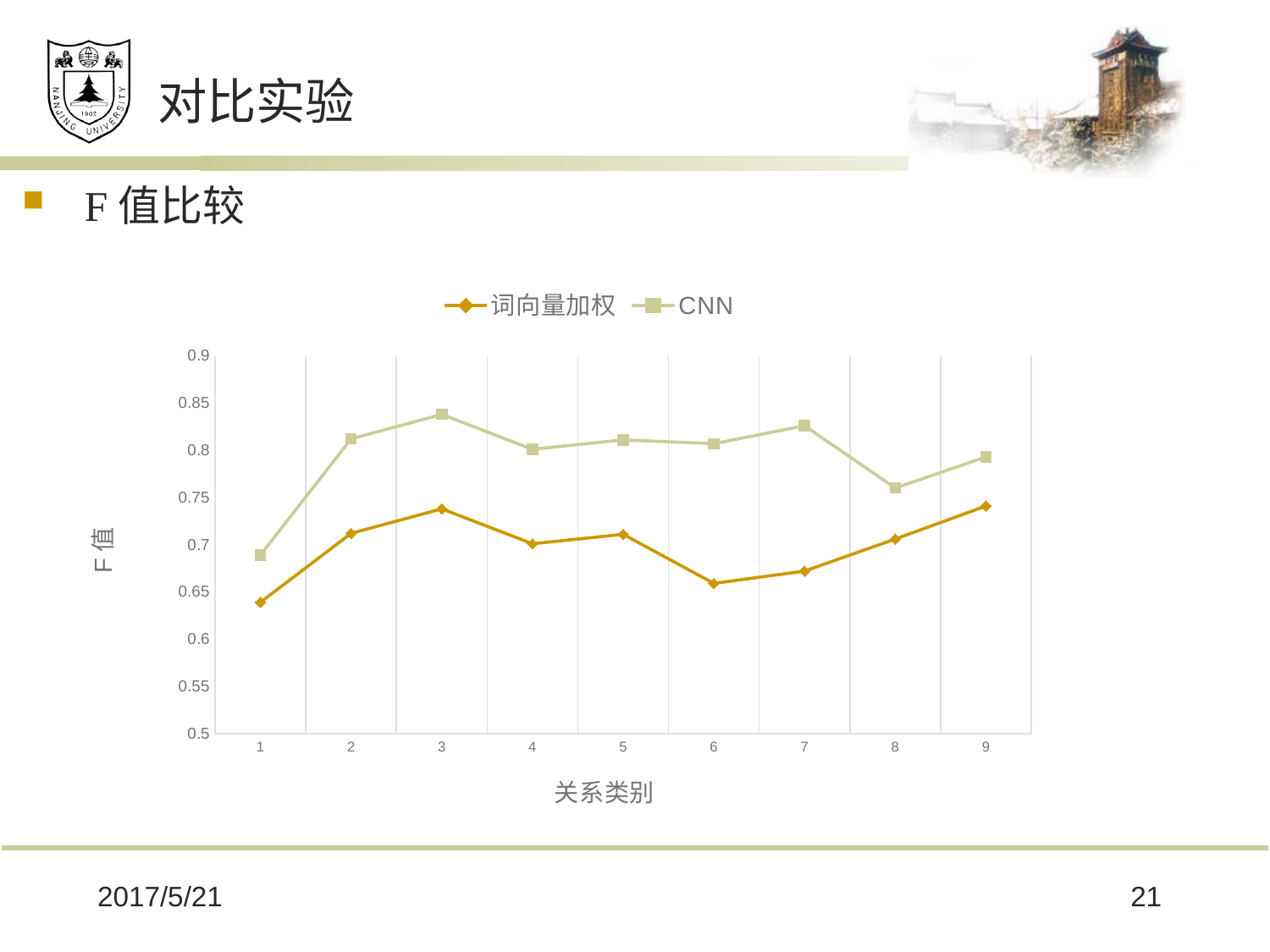

# 对比实验
F值比较

### Chart

| Category |  |  |
|---|---|---|
2017/5/21
21